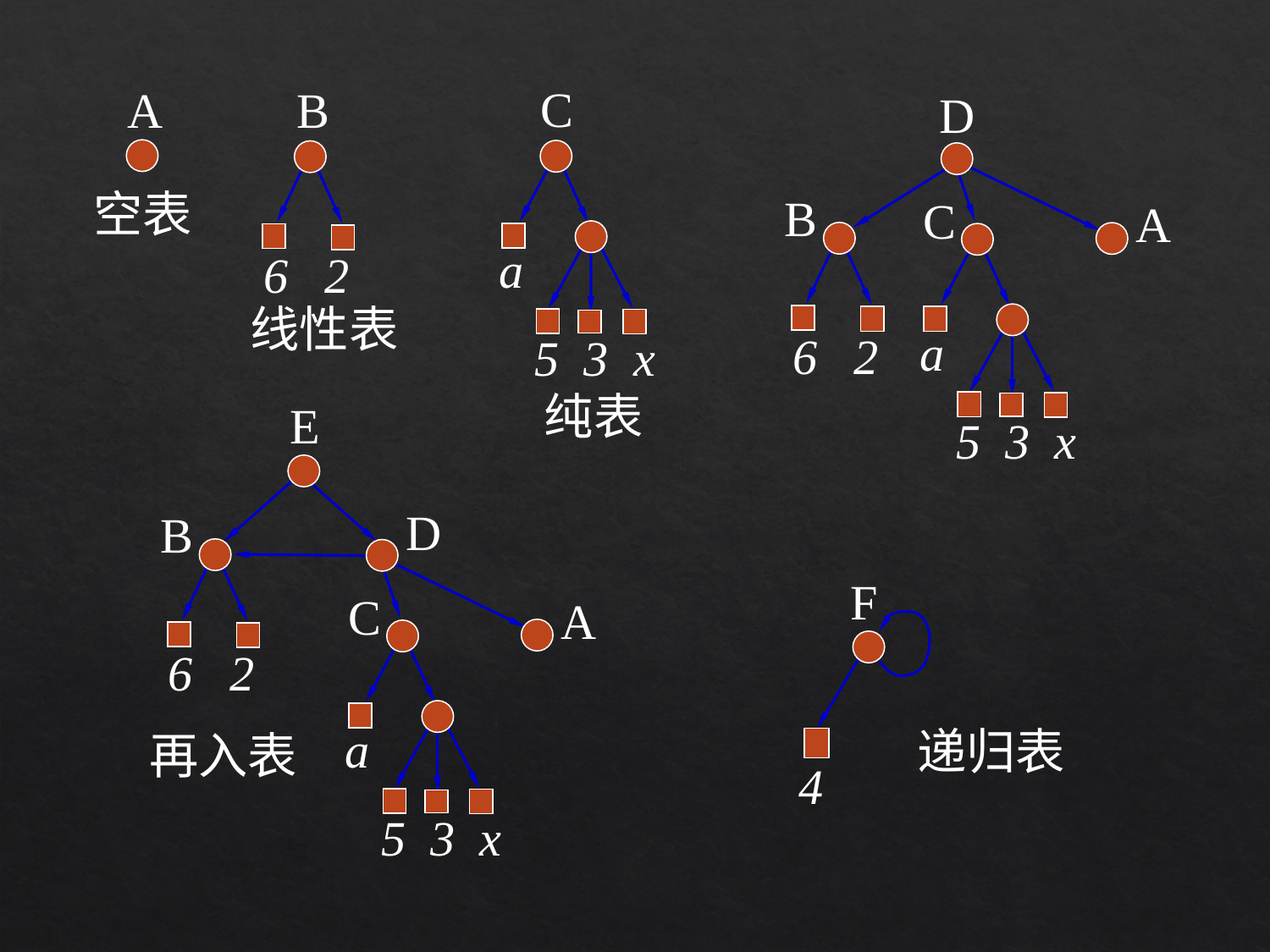

C
B
A
D

a

5  3  x

B
C
A

a

5  3  x
6   2
空表
6   2
线性表
纯表
E

D
B

C
A

a

5  3  x
6   2
F

递归表
再入表

4